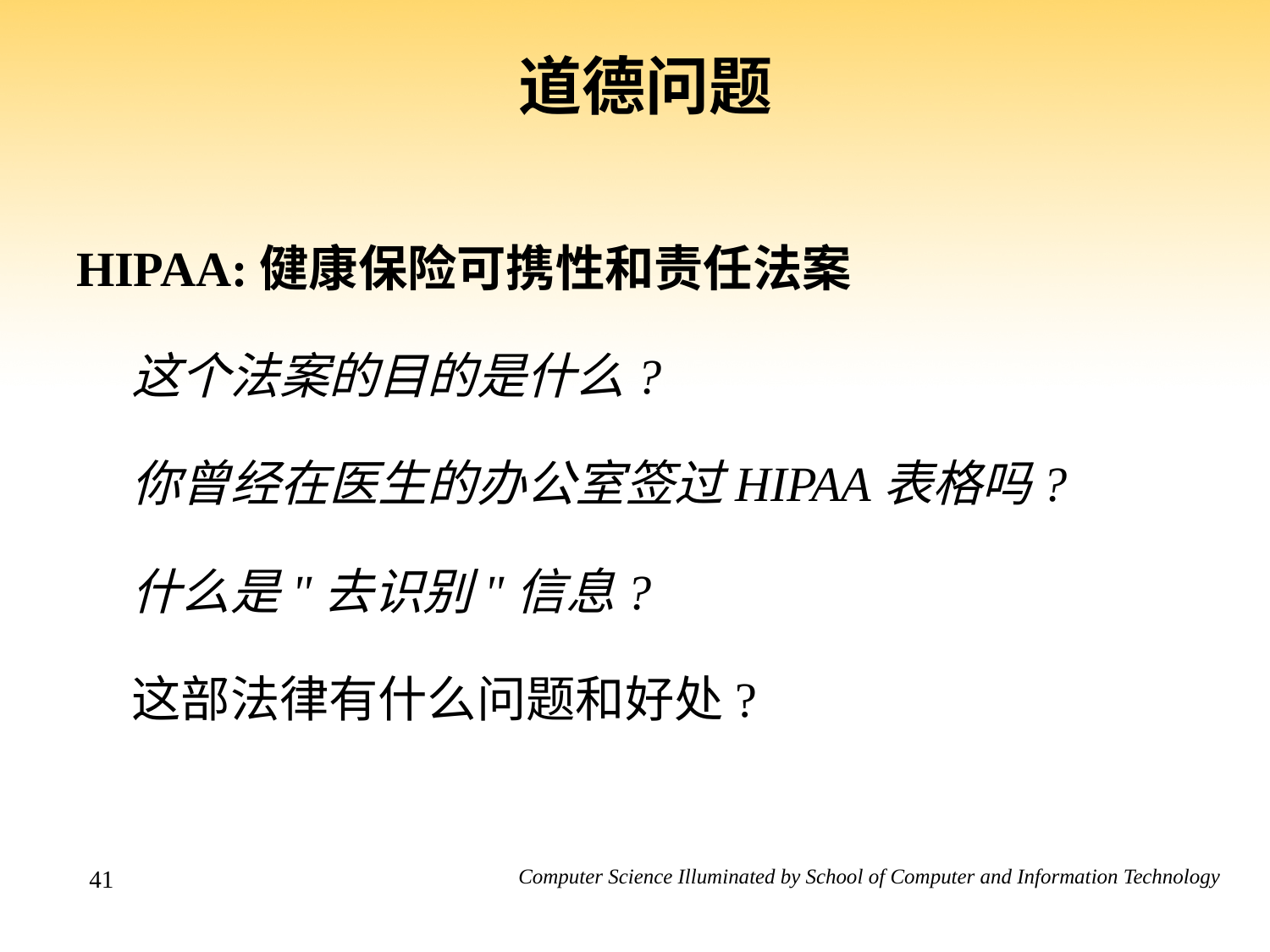

# 道德问题
HIPAA:健康保险可携性和责任法案
这个法案的目的是什么?
你曾经在医生的办公室签过HIPAA表格吗?
什么是"去识别"信息?
这部法律有什么问题和好处?
41